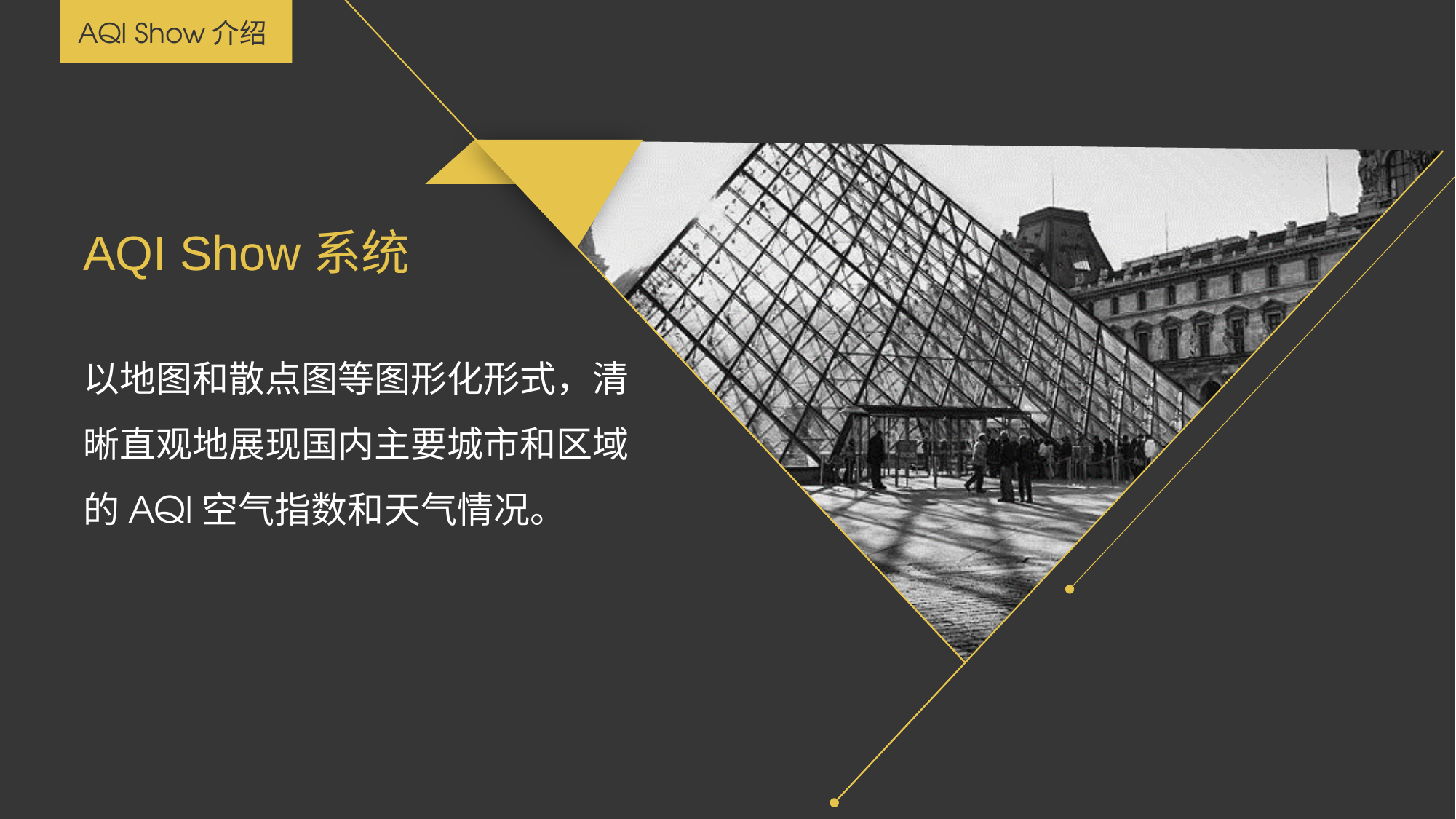

AQI Show介绍

AQI Show系统
以地图和散点图等图形化形式，清晰直观地展现国内主要城市和区域的AQI空气指数和天气情况。